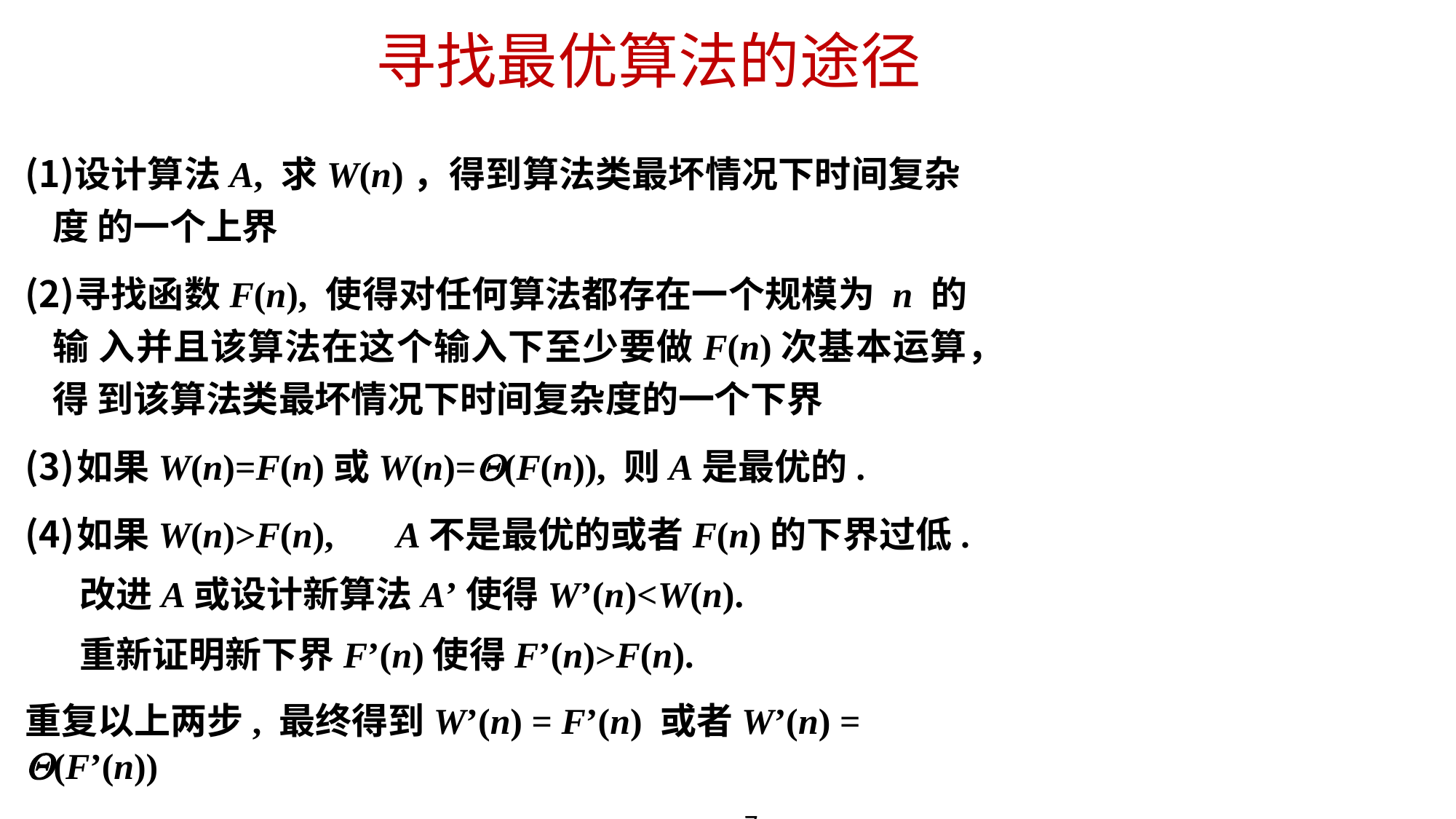

# 寻找最优算法的途径
设计算法A, 求W(n)，得到算法类最坏情况下时间复杂度 的一个上界
寻找函数F(n), 使得对任何算法都存在一个规模为 n 的输 入并且该算法在这个输入下至少要做F(n)次基本运算，得 到该算法类最坏情况下时间复杂度的一个下界
如果W(n)=F(n)或W(n)=Θ(F(n)), 则A是最优的.
如果W(n)>F(n),	A不是最优的或者F(n)的下界过低.
改进A或设计新算法A’使得W’(n)<W(n).
重新证明新下界F’(n)使得F’(n)>F(n).
重复以上两步, 最终得到W’(n) = F’(n) 或者W’(n) = Θ(F’(n))
7